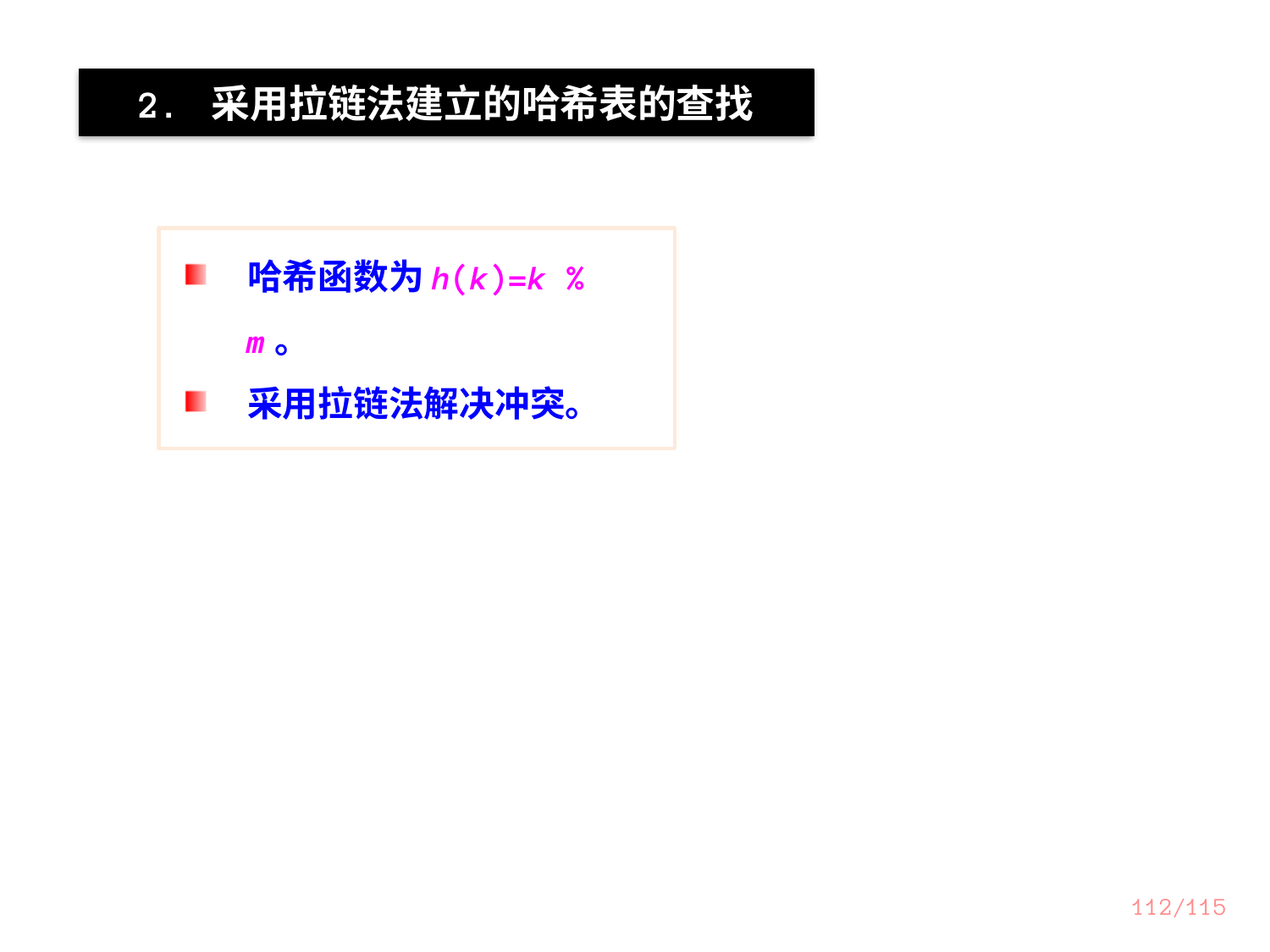

2. 采用拉链法建立的哈希表的查找
哈希函数为h(k)=k % m。
采用拉链法解决冲突。
112/115